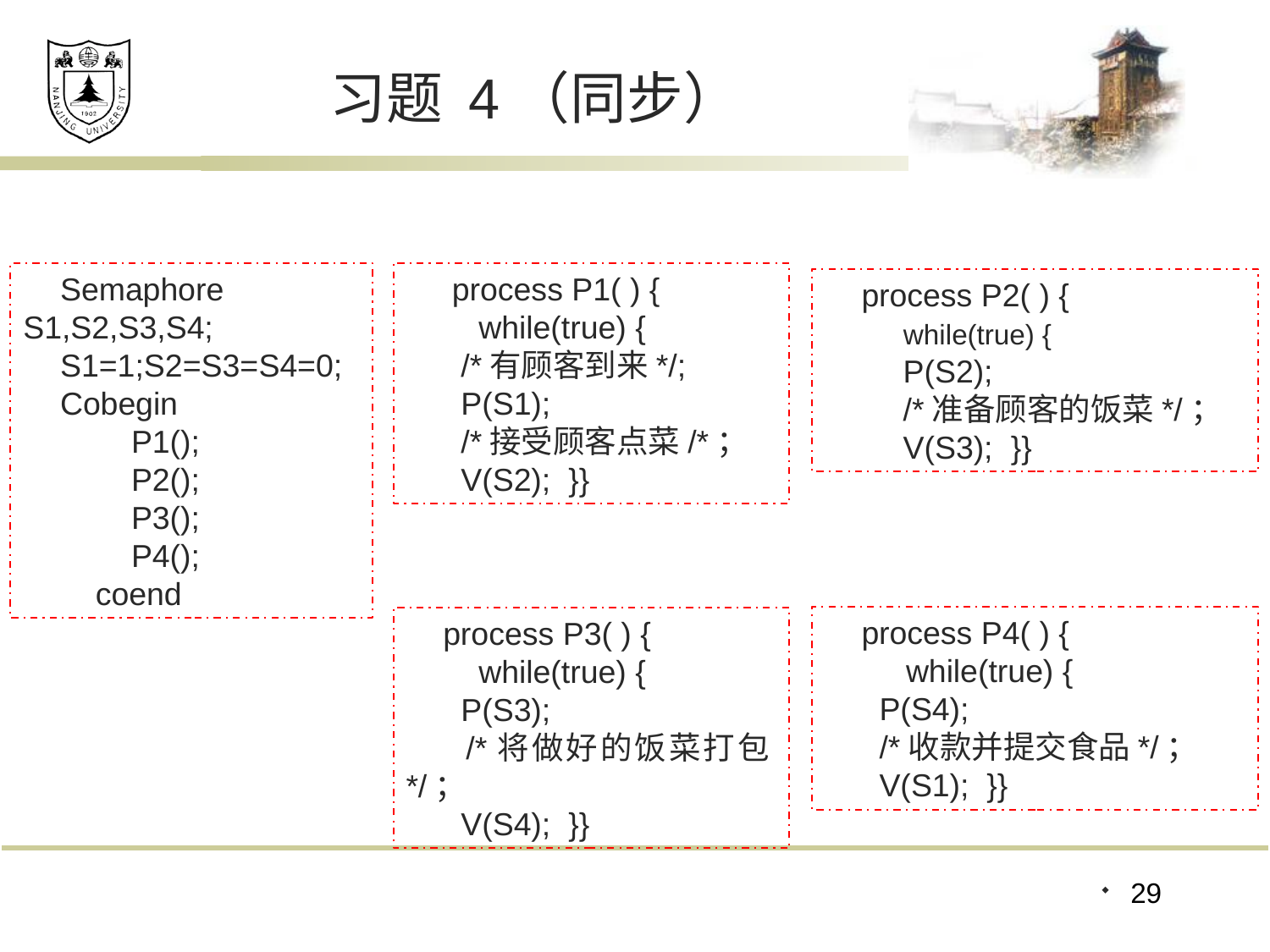

# 习题 4（同步）
Semaphore S1,S2,S3,S4;
S1=1;S2=S3=S4=0;
Cobegin
        P1();
        P2();
        P3();
        P4();
    coend
 process P1( ) {
    while(true) {
  /*有顾客到来*/;
  P(S1);
  /*接受顾客点菜/*；
  V(S2);  }}
process P2( ) {
     while(true) {
  P(S2);
  /*准备顾客的饭菜*/；
  V(S3);  }}
process P4( ) {
     while(true) {
  P(S4);
  /*收款并提交食品*/；
  V(S1);  }}
process P3( ) {
    while(true) {
  P(S3);
  /*将做好的饭菜打包*/；
  V(S4);  }}
29